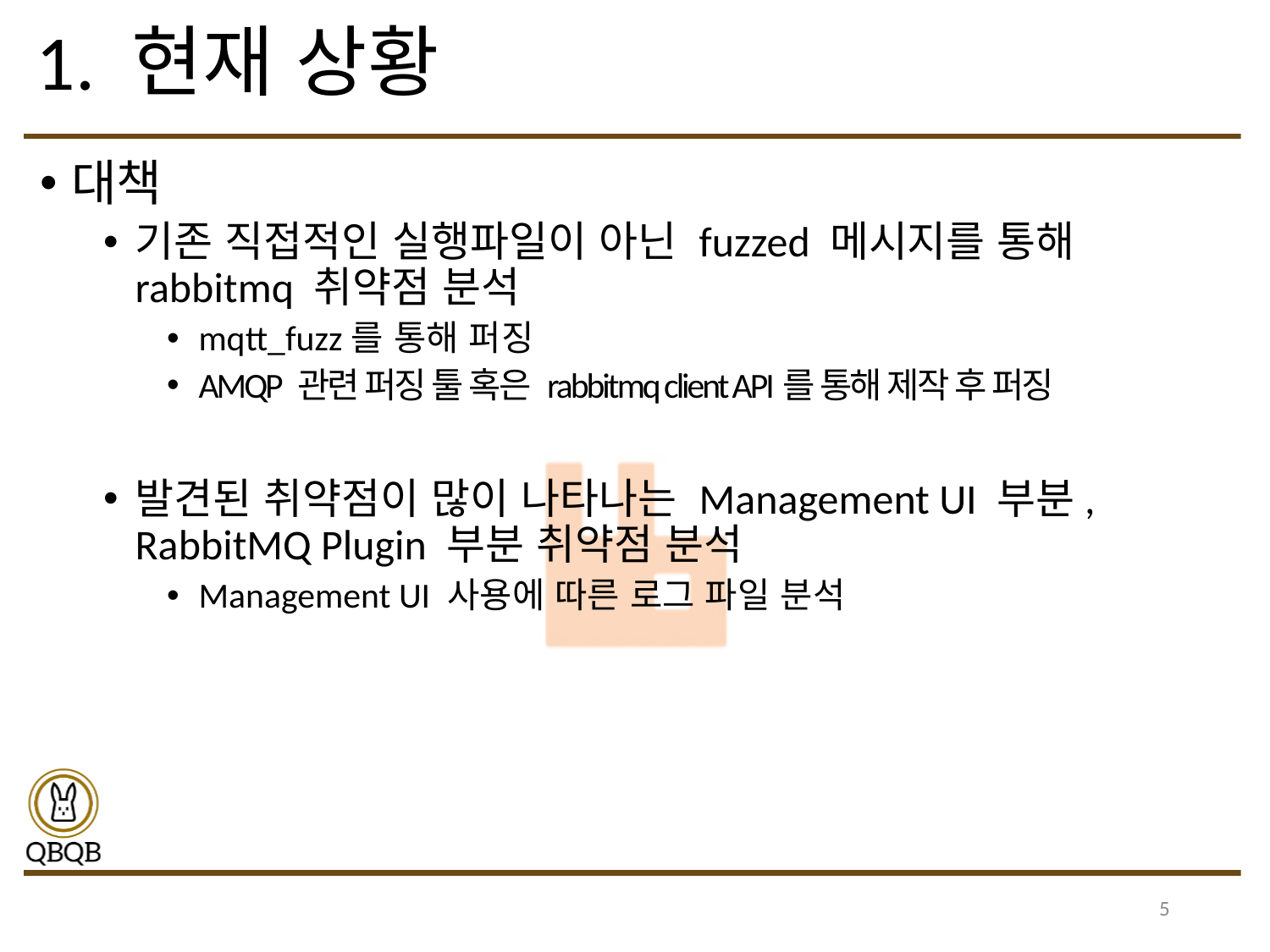

# 1. 현재 상황
대책
기존 직접적인 실행파일이 아닌 fuzzed 메시지를 통해 rabbitmq 취약점 분석
mqtt_fuzz를 통해 퍼징
AMQP 관련 퍼징 툴 혹은 rabbitmq client API를 통해 제작 후 퍼징

발견된 취약점이 많이 나타나는 Management UI 부분, RabbitMQ Plugin 부분 취약점 분석
Management UI 사용에 따른 로그 파일 분석

5